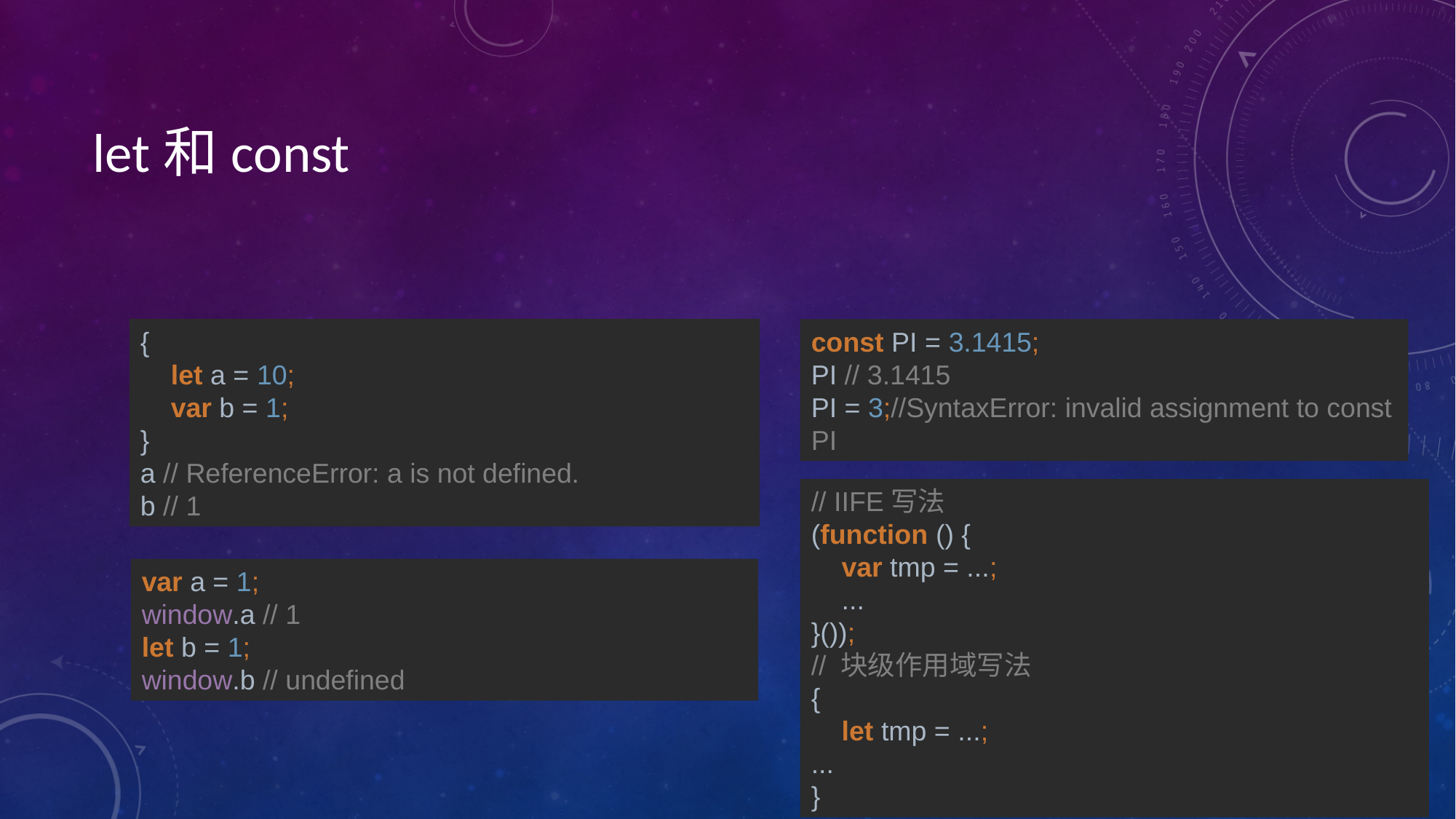

# let和const

{
    let a = 10;
    var b = 1;
}
a // ReferenceError: a is not defined.
b // 1
const PI = 3.1415;
PI // 3.1415
PI = 3;//SyntaxError: invalid assignment to const PI

// IIFE写法
(function () {
    var tmp = ...;
    ...
}());
// 块级作用域写法
{
    let tmp = ...;
...
}
var a = 1;
window.a // 1
let b = 1;
window.b // undefined